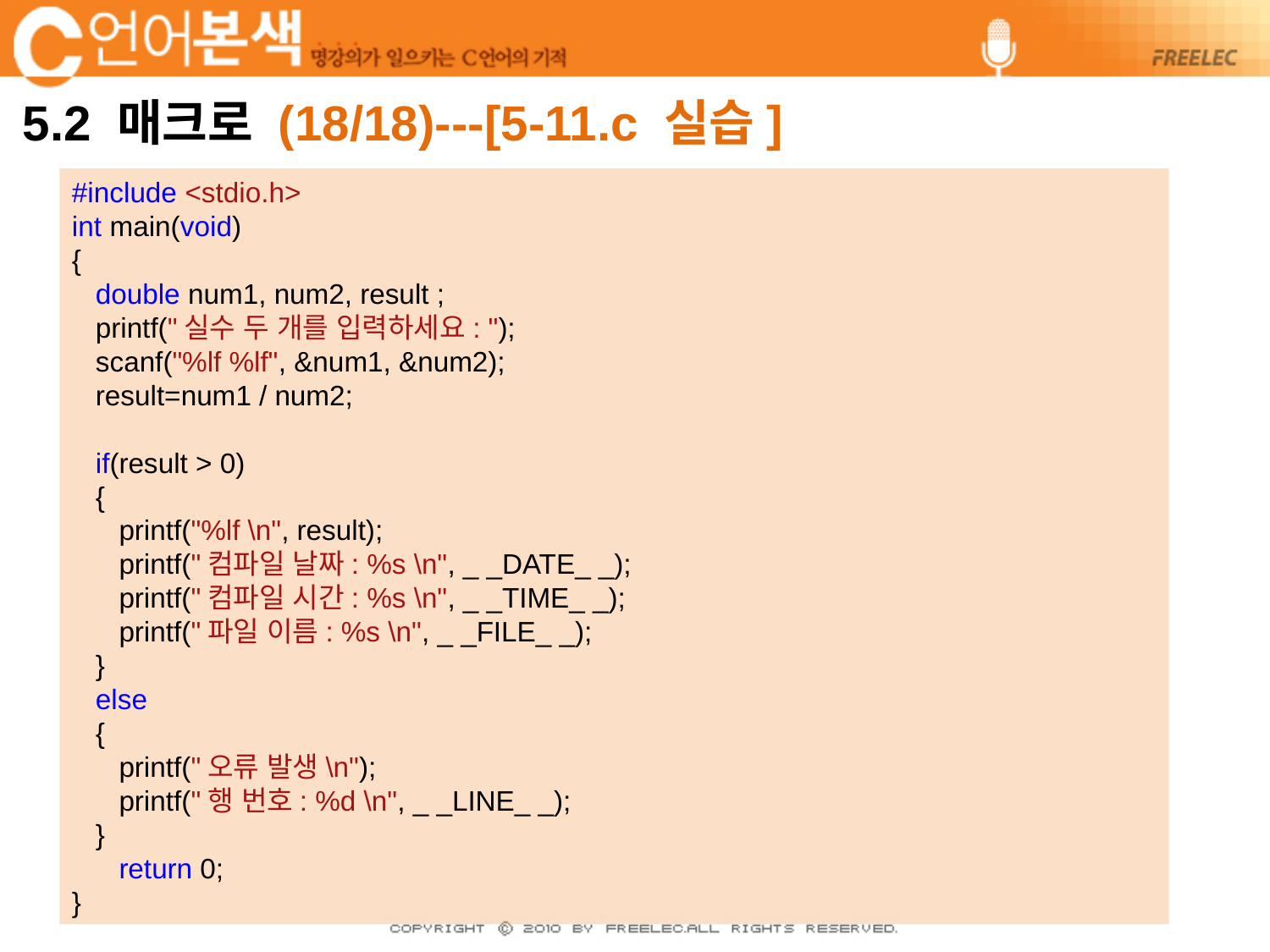

# 5.2 매크로 (18/18)---[5-11.c 실습]
#include <stdio.h>
int main(void)
{
   double num1, num2, result ;
   printf("실수 두 개를 입력하세요: ");
   scanf("%lf %lf", &num1, &num2);
   result=num1 / num2;

   if(result > 0)
   {
      printf("%lf \n", result);
      printf("컴파일 날짜: %s \n", _ _DATE_ _);
      printf("컴파일 시간: %s \n", _ _TIME_ _);
      printf("파일 이름: %s \n", _ _FILE_ _);
   }
   else
   {
      printf("오류 발생\n");
      printf("행 번호: %d \n", _ _LINE_ _);
   }
      return 0;
}